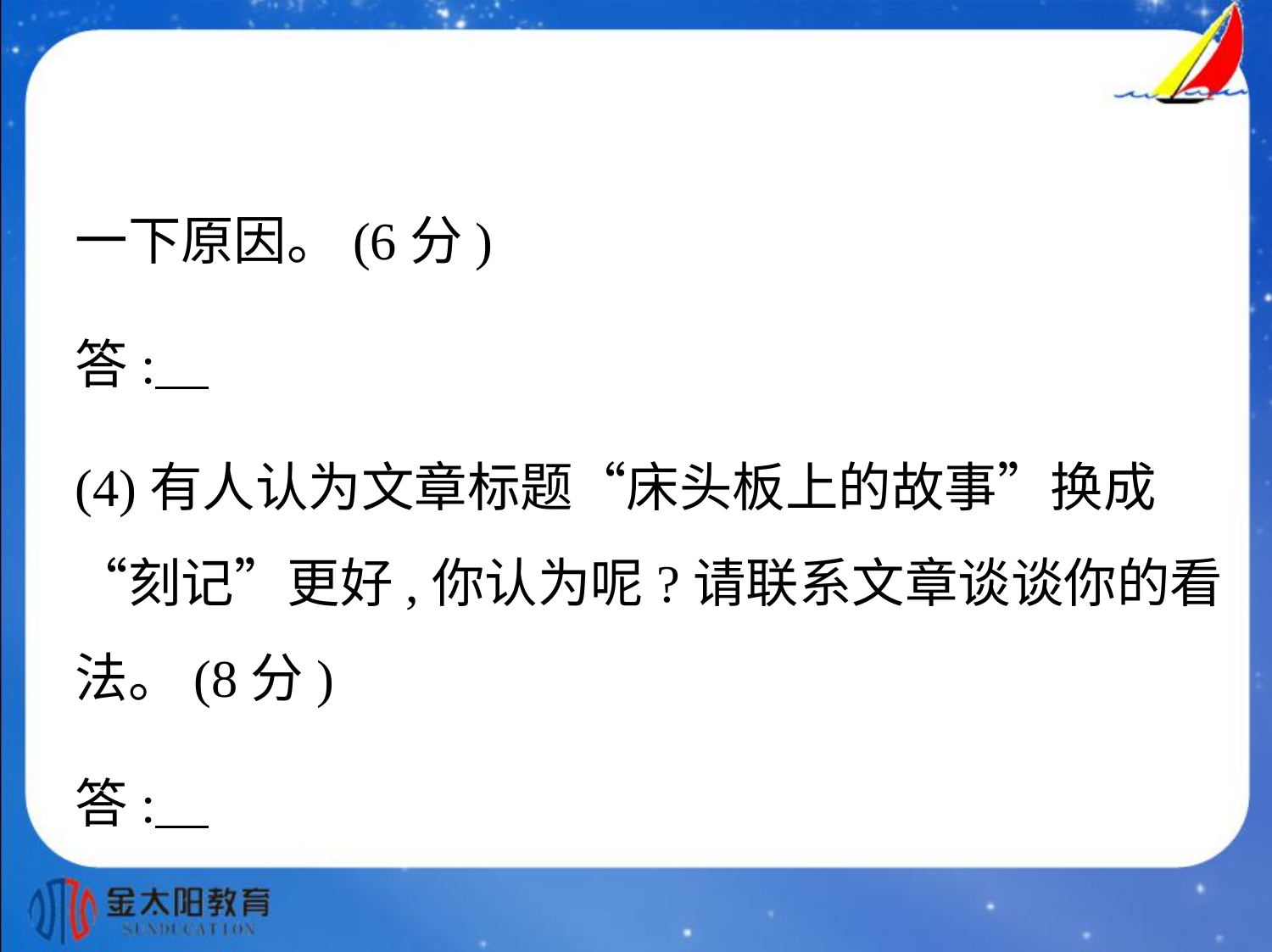

一下原因。(6分)
答:
(4)有人认为文章标题“床头板上的故事”换成
“刻记”更好,你认为呢?请联系文章谈谈你的看
法。(8分)
答: